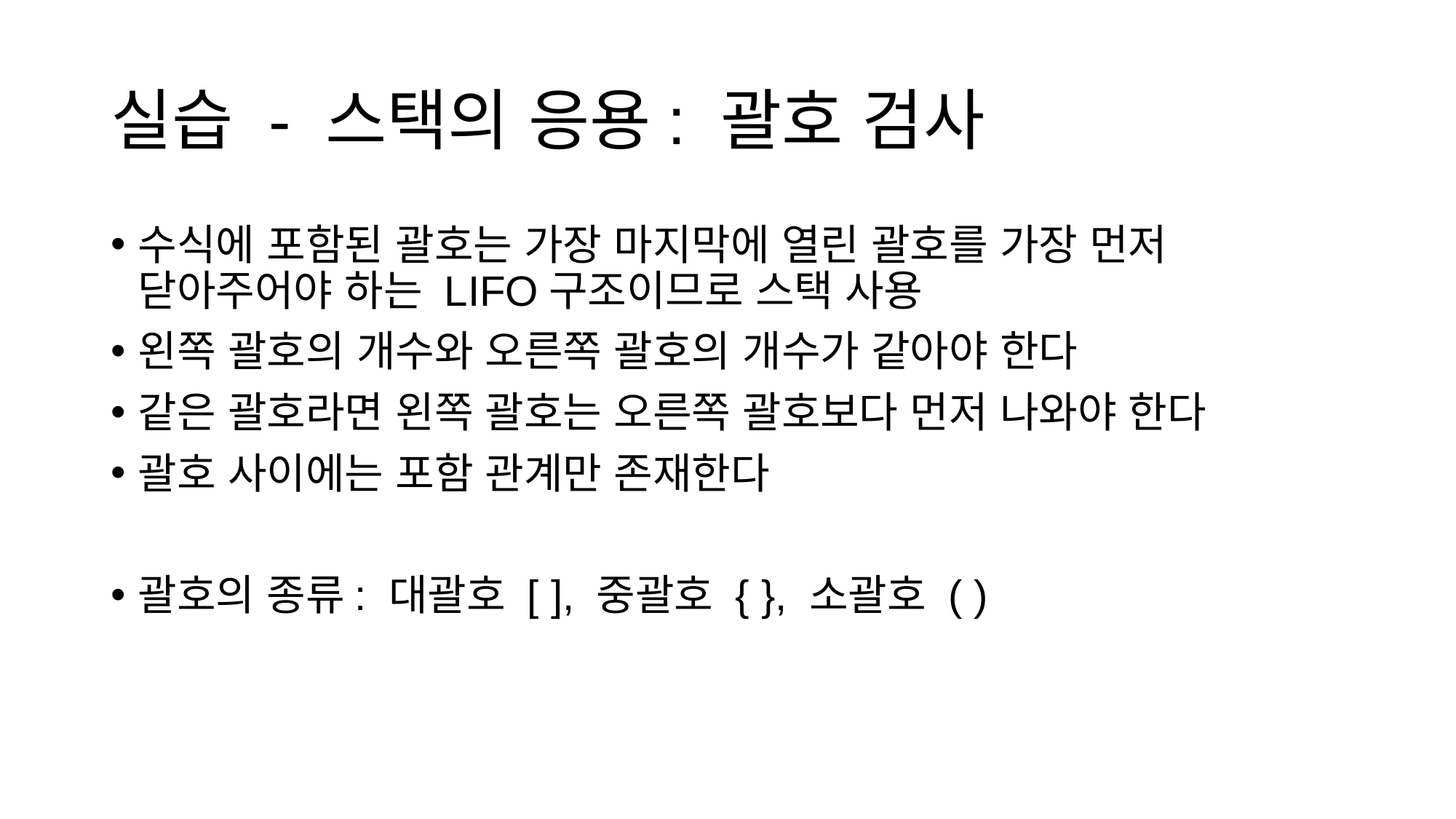

# 실습 - 스택의 응용: 괄호 검사
수식에 포함된 괄호는 가장 마지막에 열린 괄호를 가장 먼저 닫아주어야 하는 LIFO구조이므로 스택 사용
왼쪽 괄호의 개수와 오른쪽 괄호의 개수가 같아야 한다
같은 괄호라면 왼쪽 괄호는 오른쪽 괄호보다 먼저 나와야 한다
괄호 사이에는 포함 관계만 존재한다

괄호의 종류: 대괄호 [ ], 중괄호 { }, 소괄호 ( )